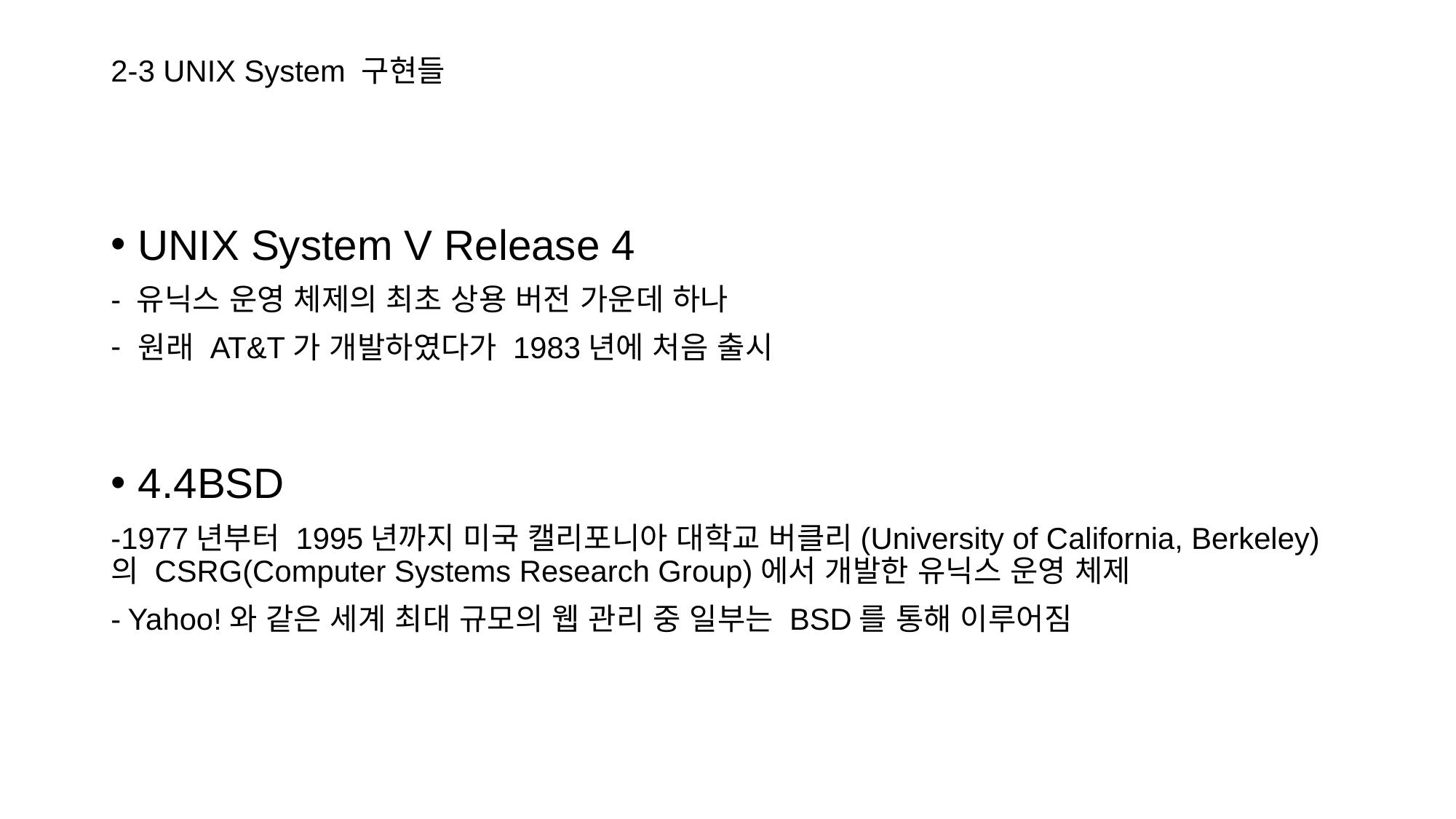

# 2-3 UNIX System 구현들
UNIX System V Release 4
- 유닉스 운영 체제의 최초 상용 버전 가운데 하나
원래 AT&T가 개발하였다가 1983년에 처음 출시
4.4BSD
-1977년부터 1995년까지 미국 캘리포니아 대학교 버클리(University of California, Berkeley)의 CSRG(Computer Systems Research Group)에서 개발한 유닉스 운영 체제
- Yahoo!와 같은 세계 최대 규모의 웹 관리 중 일부는 BSD를 통해 이루어짐